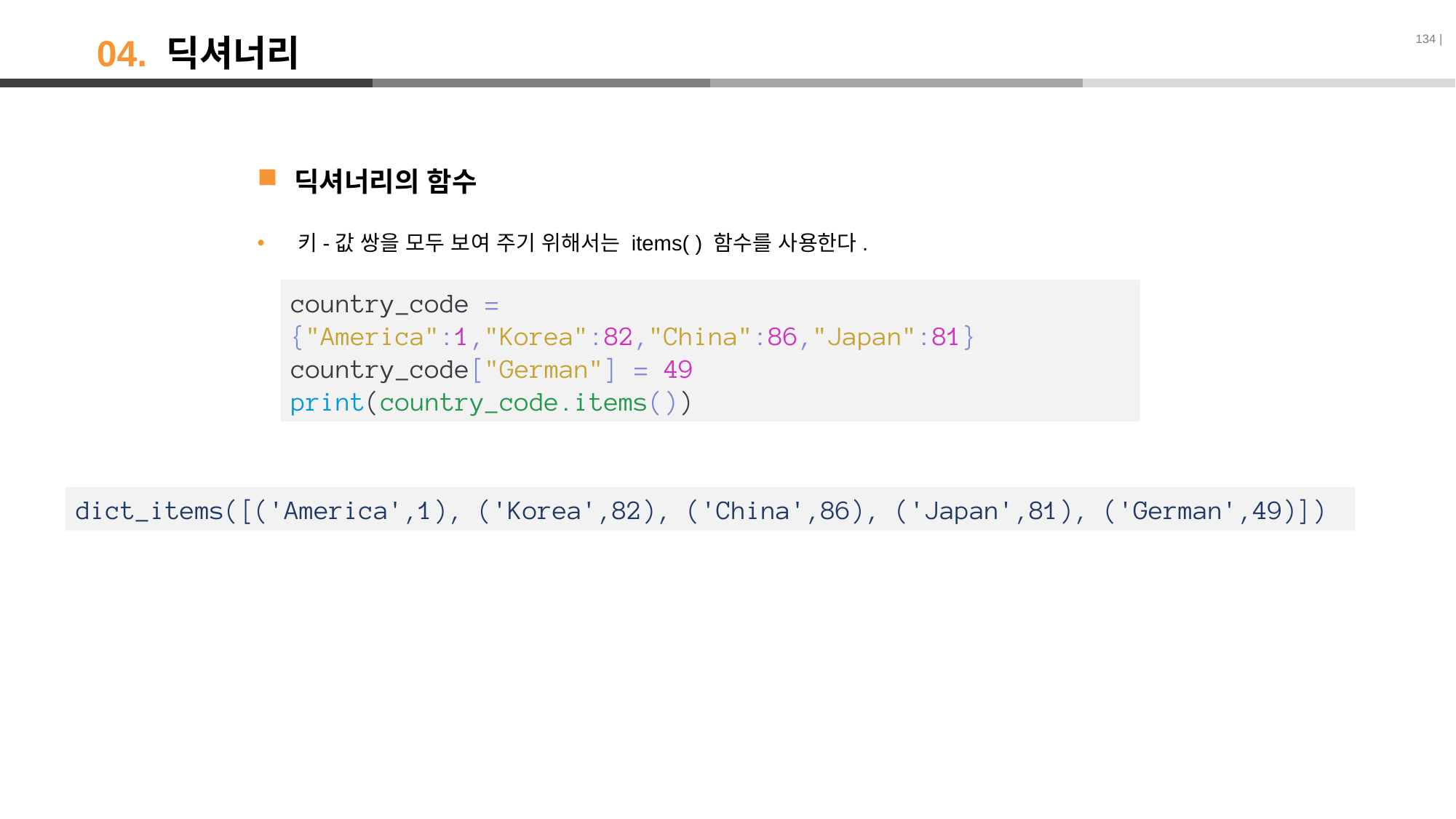

134 |
# 04. 딕셔너리
딕셔너리의 함수
키-값 쌍을 모두 보여 주기 위해서는 items( ) 함수를 사용한다.
country_code = {"America":1,"Korea":82,"China":86,"Japan":81}
country_code["German"] = 49
print(country_code.items())
dict_items([('America',1), ('Korea',82), ('China',86), ('Japan',81), ('German',49)])